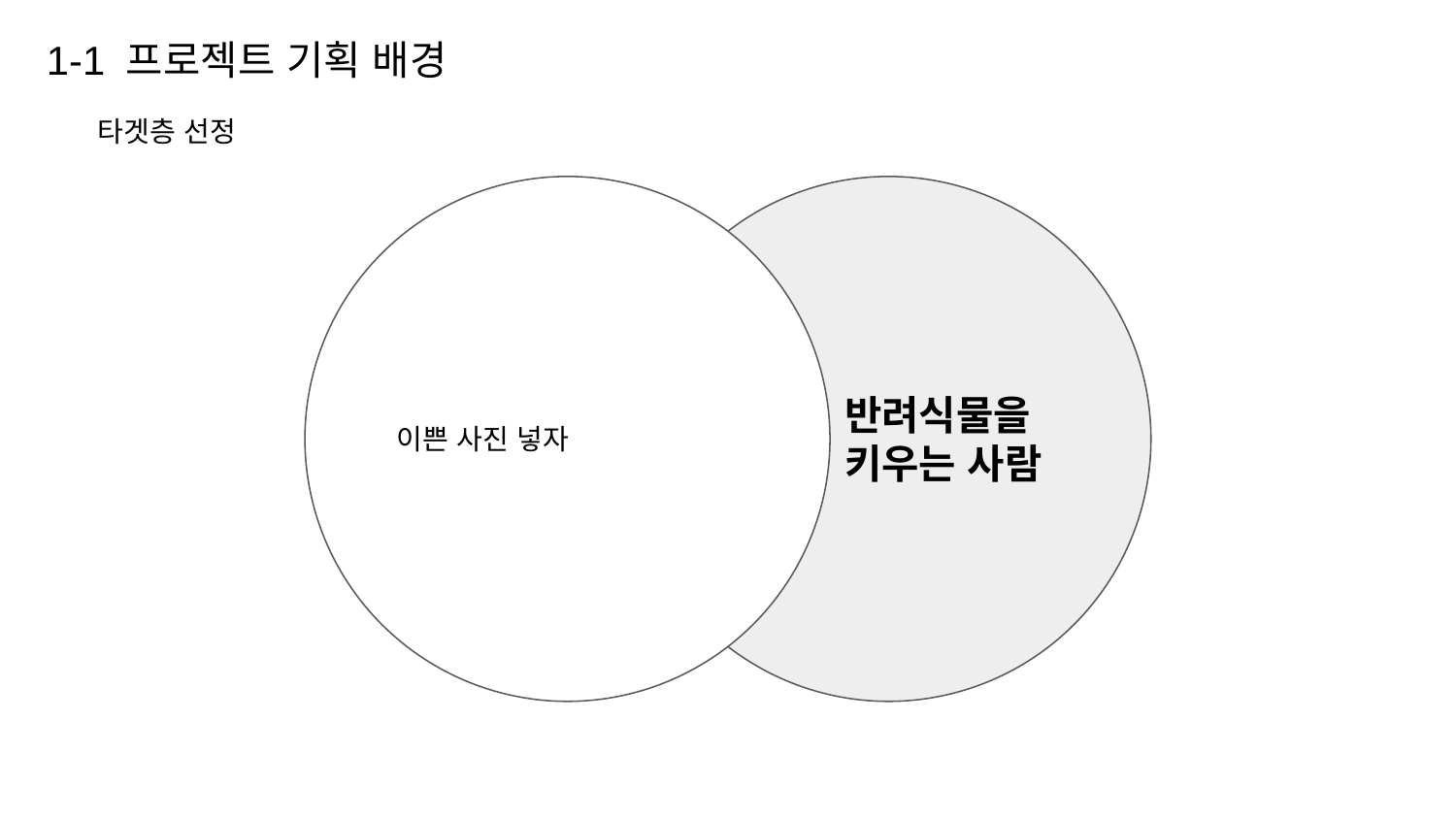

1-1 프로젝트 기획 배경
타겟층 선정
이쁜 사진 넣자

반려식물을
키우는 사람